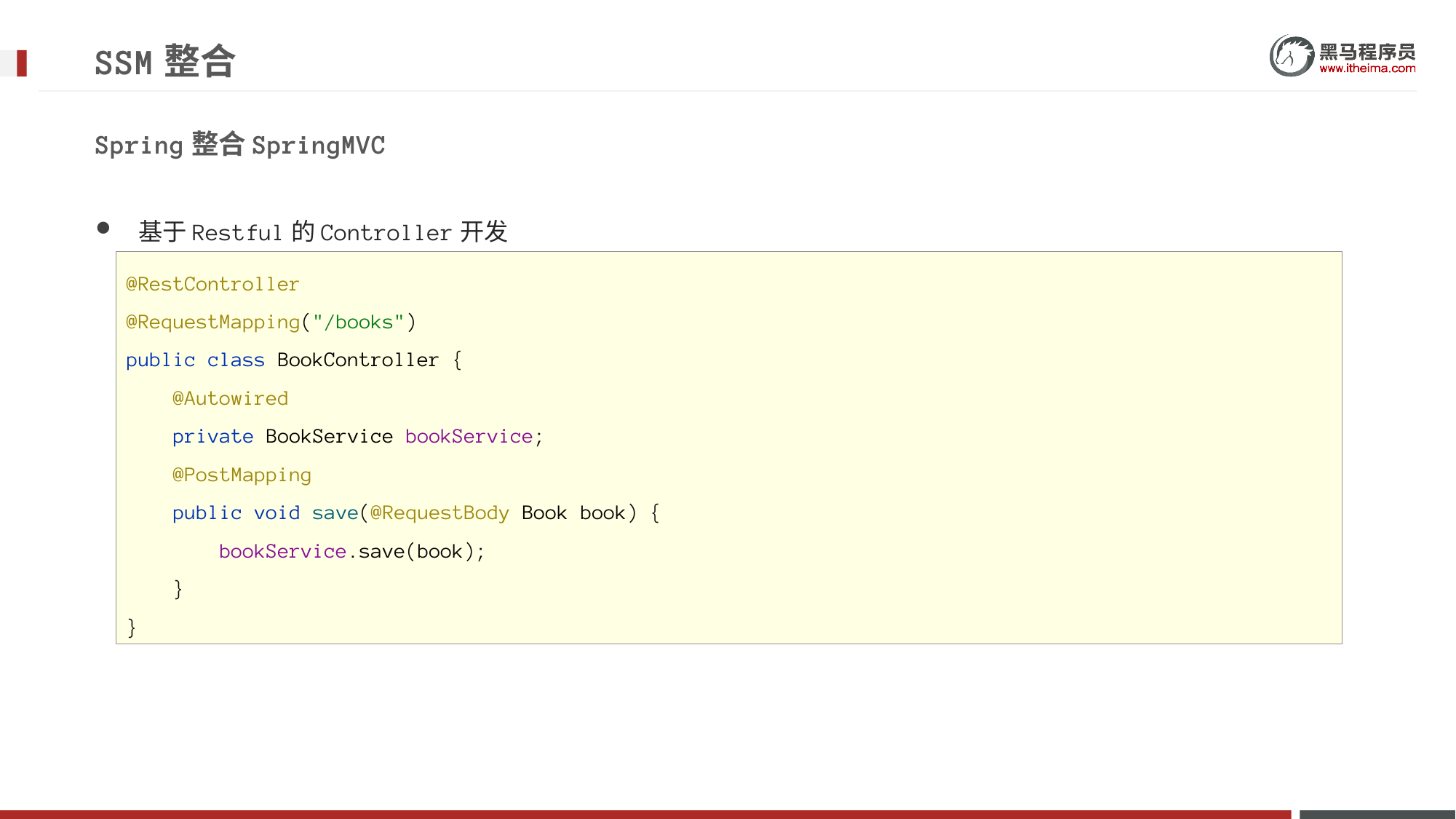

# SSM整合
Spring整合SpringMVC
基于Restful的Controller开发
@RestController
@RequestMapping("/books")
public class BookController {
    @Autowired
    private BookService bookService;
    @PostMapping
    public void save(@RequestBody Book book) {
        bookService.save(book);
    }
}